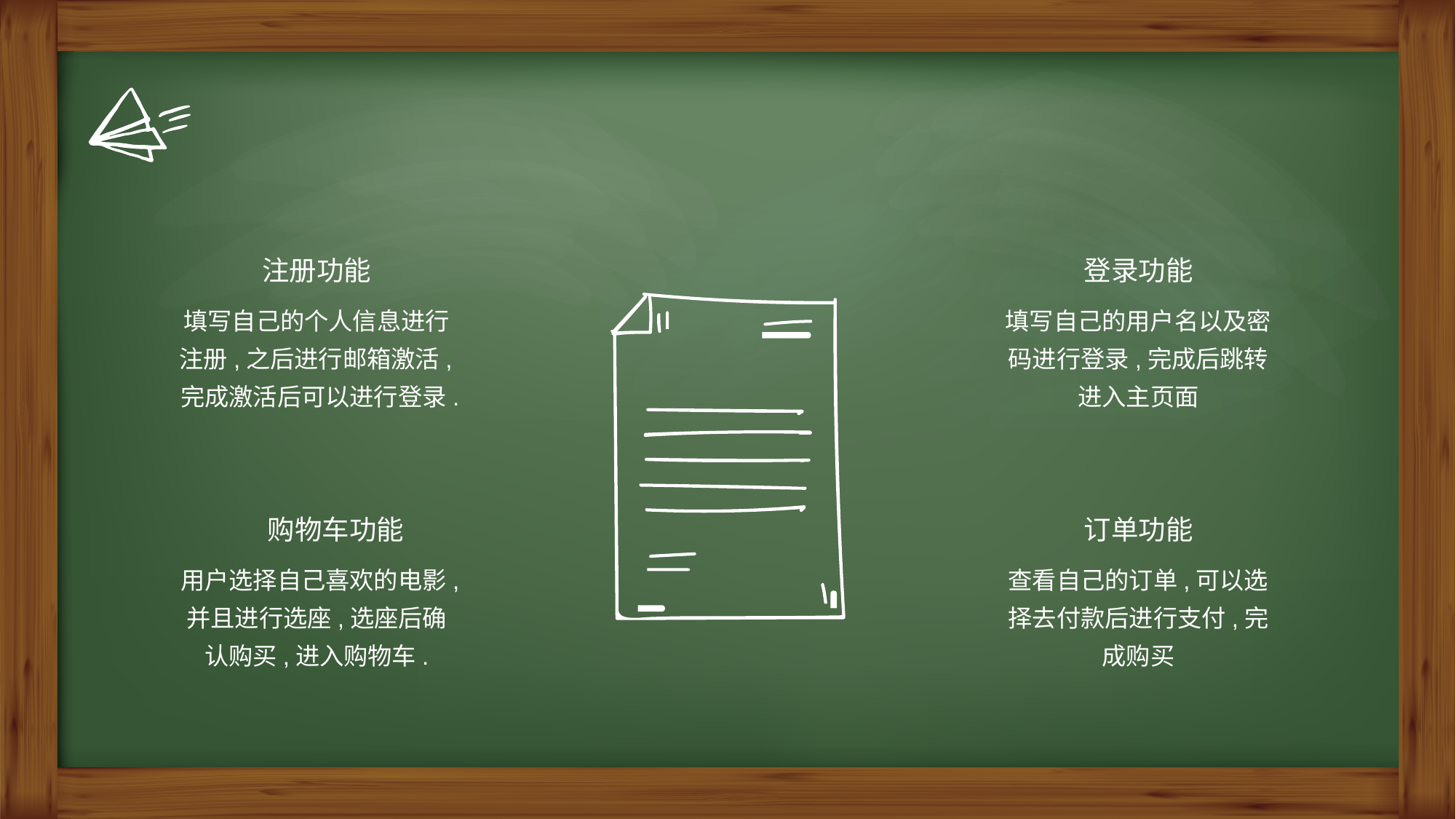

注册功能
登录功能
填写自己的个人信息进行注册,之后进行邮箱激活,完成激活后可以进行登录.

填写自己的用户名以及密码进行登录,完成后跳转进入主页面
订单功能
购物车功能
用户选择自己喜欢的电影,并且进行选座,选座后确认购买,进入购物车.
查看自己的订单,可以选择去付款后进行支付,完成购买